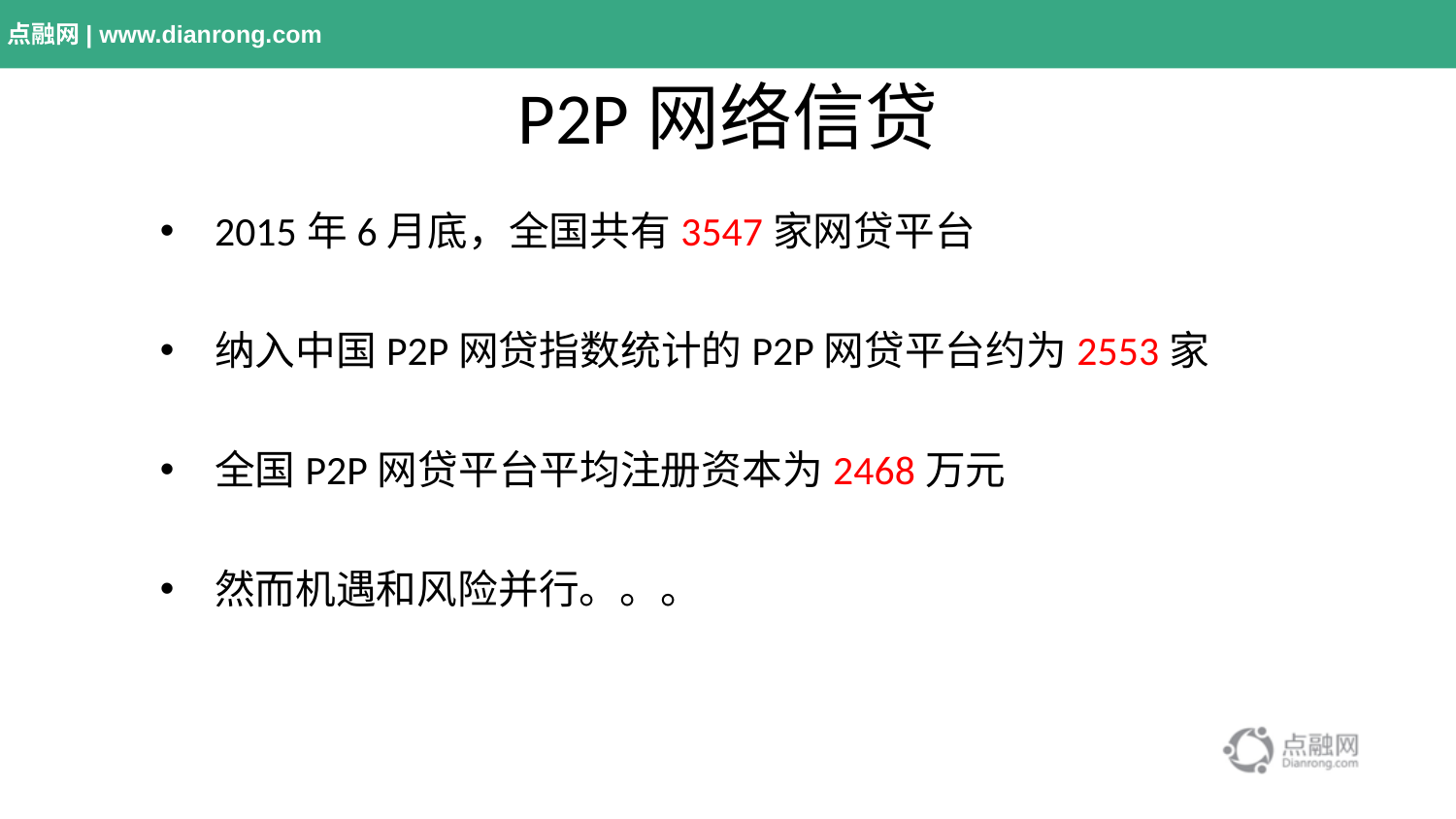

# P2P网络信贷
2015年6月底，全国共有3547家网贷平台

纳入中国P2P网贷指数统计的P2P网贷平台约为2553家

全国P2P网贷平台平均注册资本为2468万元

然而机遇和风险并行。。。